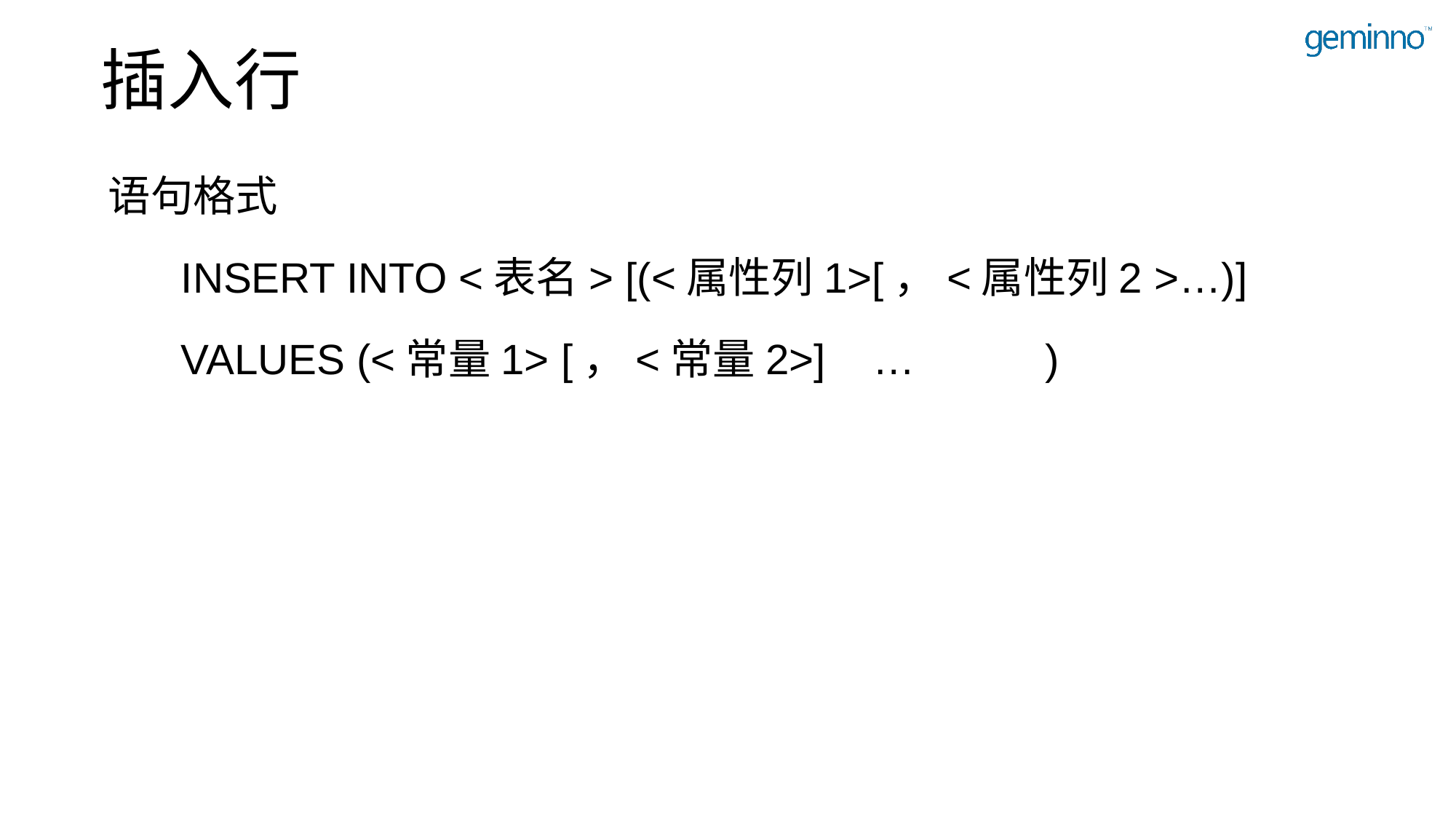

# 插入行
语句格式
	INSERT INTO <表名> [(<属性列1>[，<属性列2 >…)]
	VALUES (<常量1> [，<常量2>]    …           )